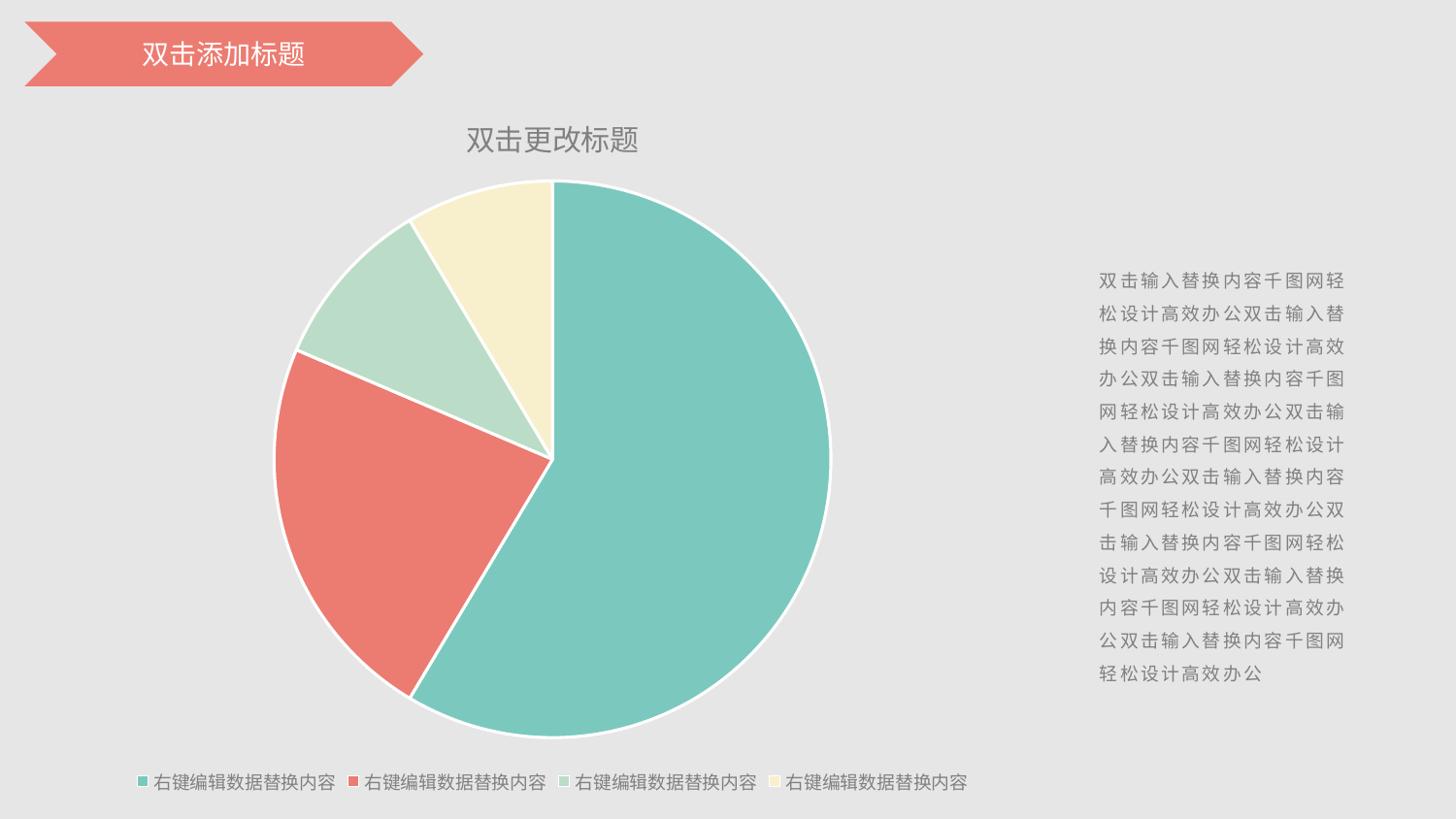

双击添加标题

[unsupported chart]

双击输入替换内容千图网轻松设计高效办公双击输入替换内容千图网轻松设计高效办公双击输入替换内容千图网轻松设计高效办公双击输入替换内容千图网轻松设计高效办公双击输入替换内容千图网轻松设计高效办公双击输入替换内容千图网轻松设计高效办公双击输入替换内容千图网轻松设计高效办公双击输入替换内容千图网轻松设计高效办公